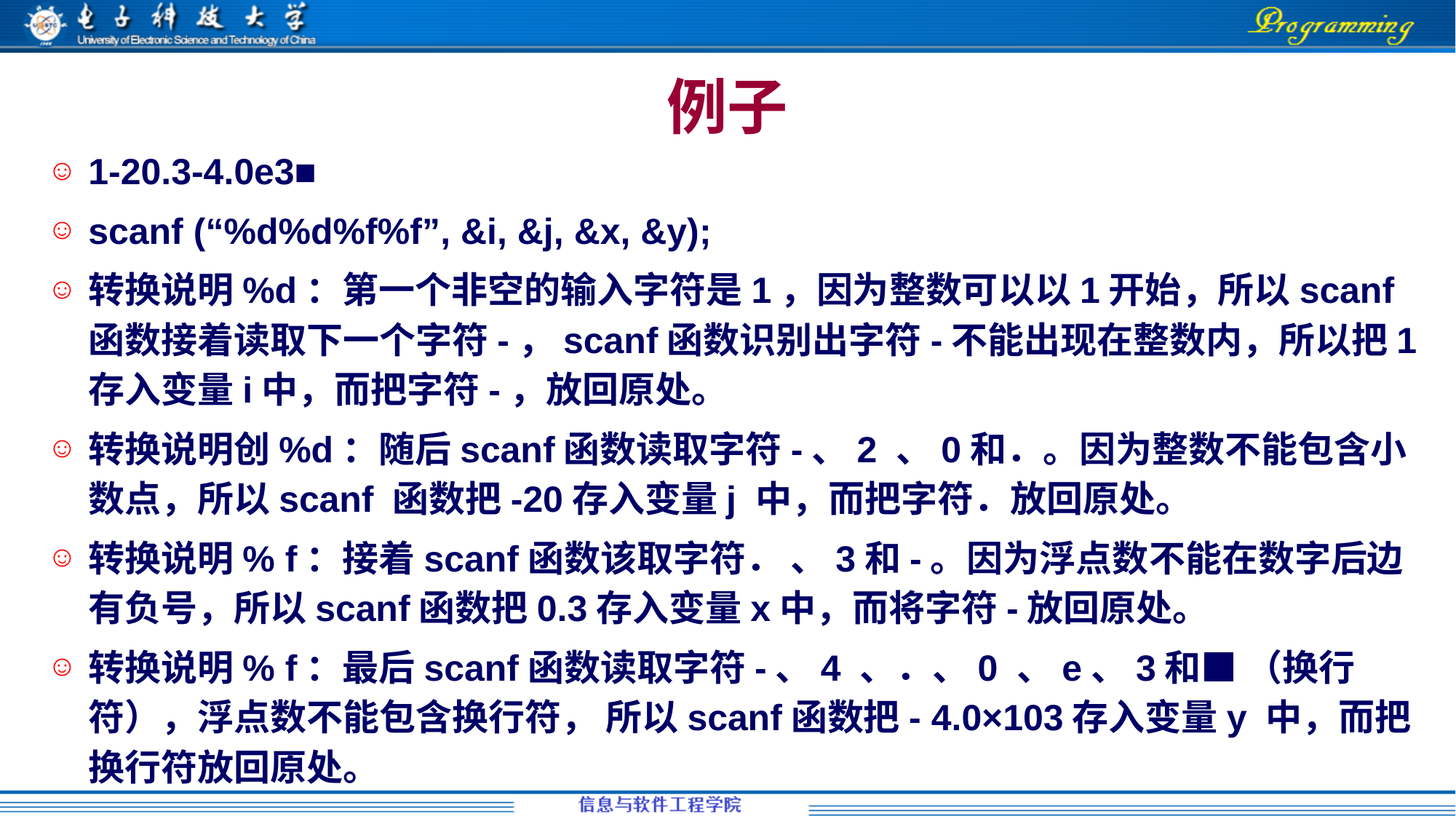

# 例子
1-20.3-4.0e3■
scanf (“%d%d%f%f”, &i, &j, &x, &y);
转换说明%d：第一个非空的输入字符是1，因为整数可以以1开始，所以scanf函数接着读取下一个字符-，scanf函数识别出字符-不能出现在整数内，所以把1存入变量i中，而把字符-，放回原处。
转换说明创%d：随后scanf函数读取字符-、2 、0和．。因为整数不能包含小数点，所以scanf 函数把-20存入变量j 中，而把字符．放回原处。
转换说明% f：接着scanf函数该取字符． 、3和-。因为浮点数不能在数字后边有负号，所以scanf函数把0.3存入变量x中，而将字符-放回原处。
转换说明% f：最后scanf函数读取字符-、4 、．、0 、e、3和■ （换行符），浮点数不能包含换行符， 所以scanf函数把- 4.0×103存入变量y 中，而把换行符放回原处。